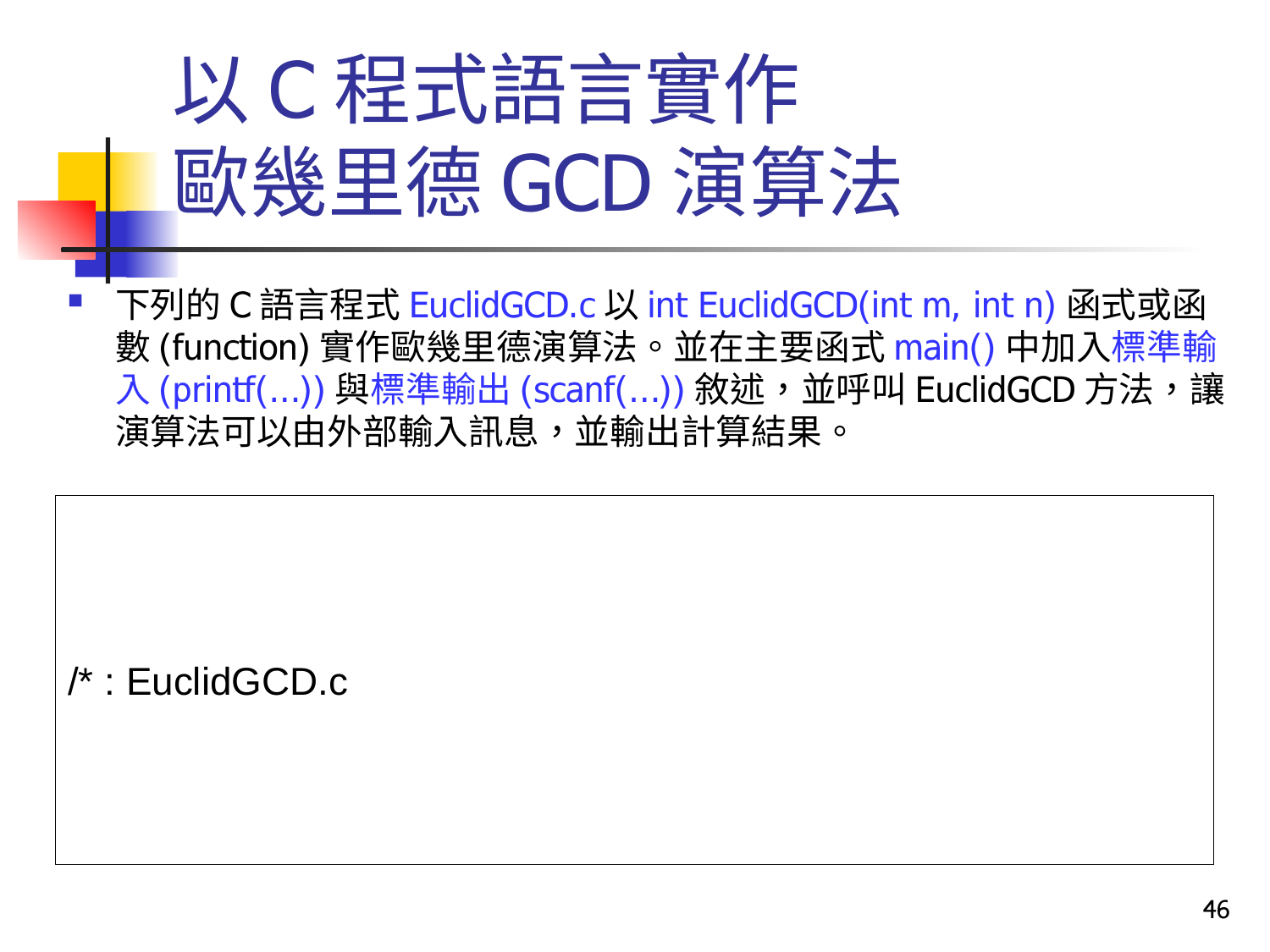

# 以C程式語言實作 歐幾里德GCD演算法
下列的C語言程式EuclidGCD.c以int EuclidGCD(int m, int n)函式或函數(function)實作歐幾里德演算法。並在主要函式main()中加入標準輸入(printf(...))與標準輸出(scanf(...))敘述，並呼叫EuclidGCD方法，讓演算法可以由外部輸入訊息，並輸出計算結果。
46